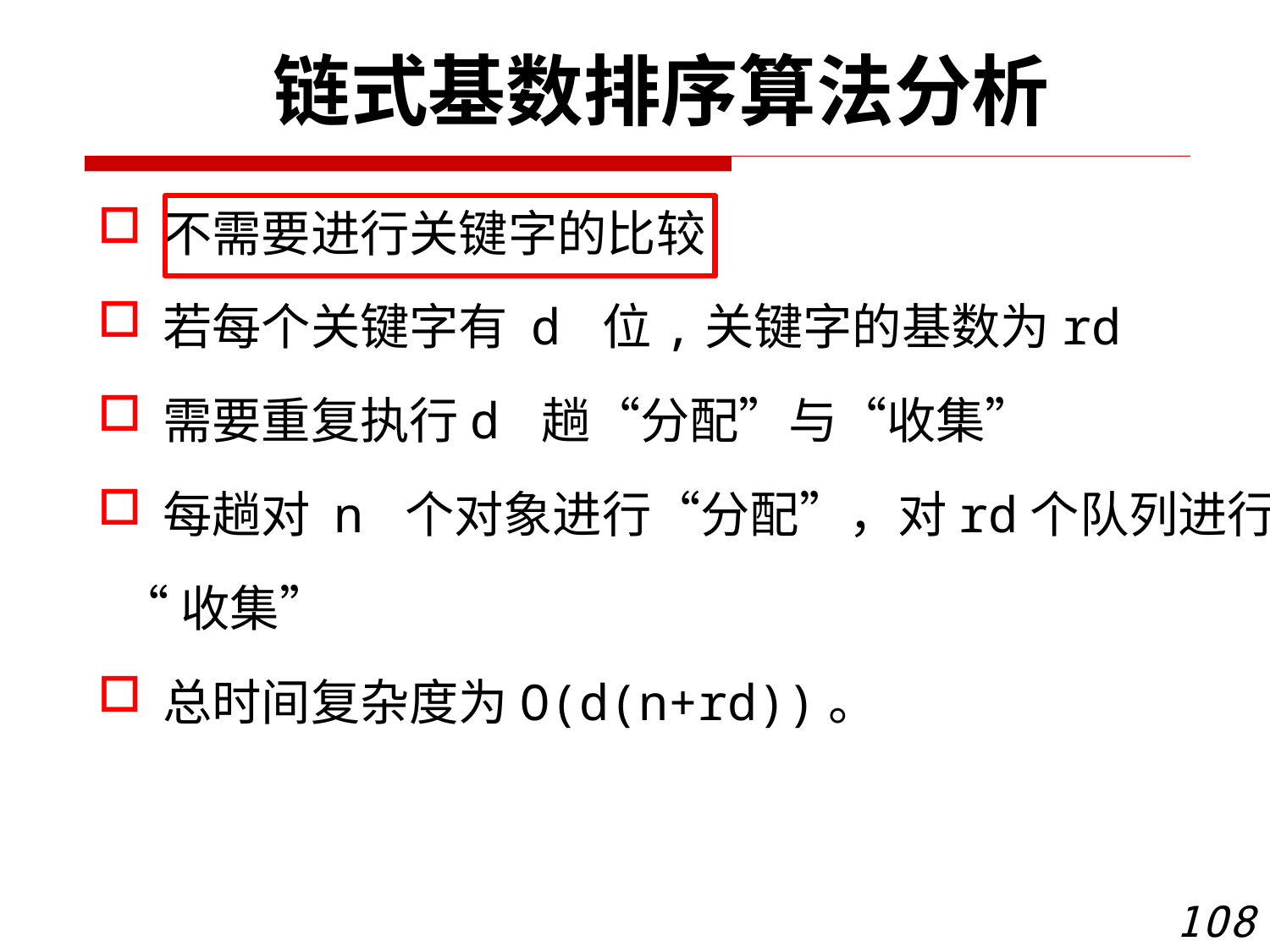

链式基数排序算法分析
不需要进行关键字的比较
若每个关键字有 d 位,关键字的基数为rd
需要重复执行d 趟“分配”与“收集”
每趟对 n 个对象进行“分配”，对rd个队列进行
  “收集”
总时间复杂度为O(d(n+rd))。

108